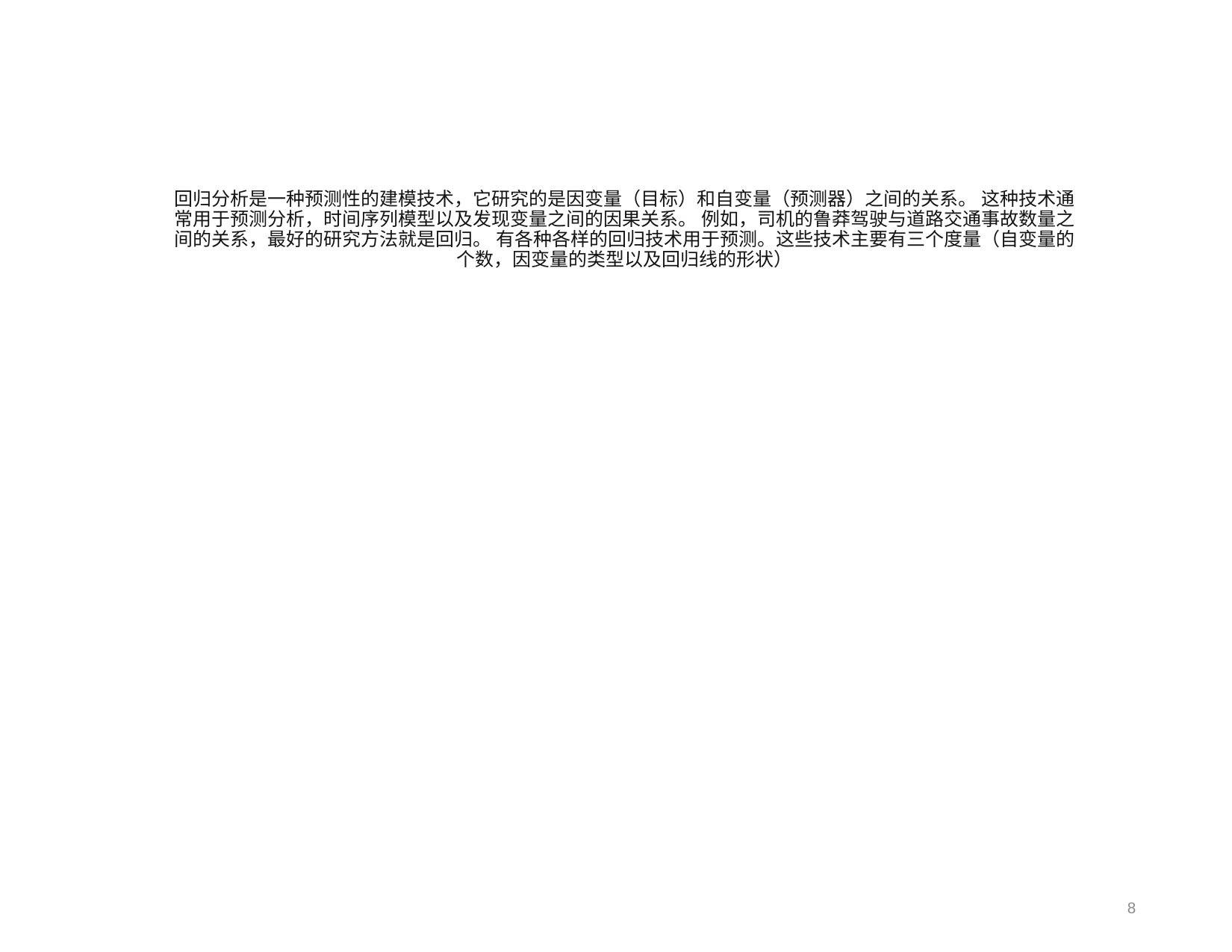

# 回归分析是一种预测性的建模技术，它研究的是因变量（目标）和自变量（预测器）之间的关系。 这种技术通常用于预测分析，时间序列模型以及发现变量之间的因果关系。 例如，司机的鲁莽驾驶与道路交通事故数量之间的关系，最好的研究方法就是回归。 有各种各样的回归技术用于预测。这些技术主要有三个度量（自变量的个数，因变量的类型以及回归线的形状）

8